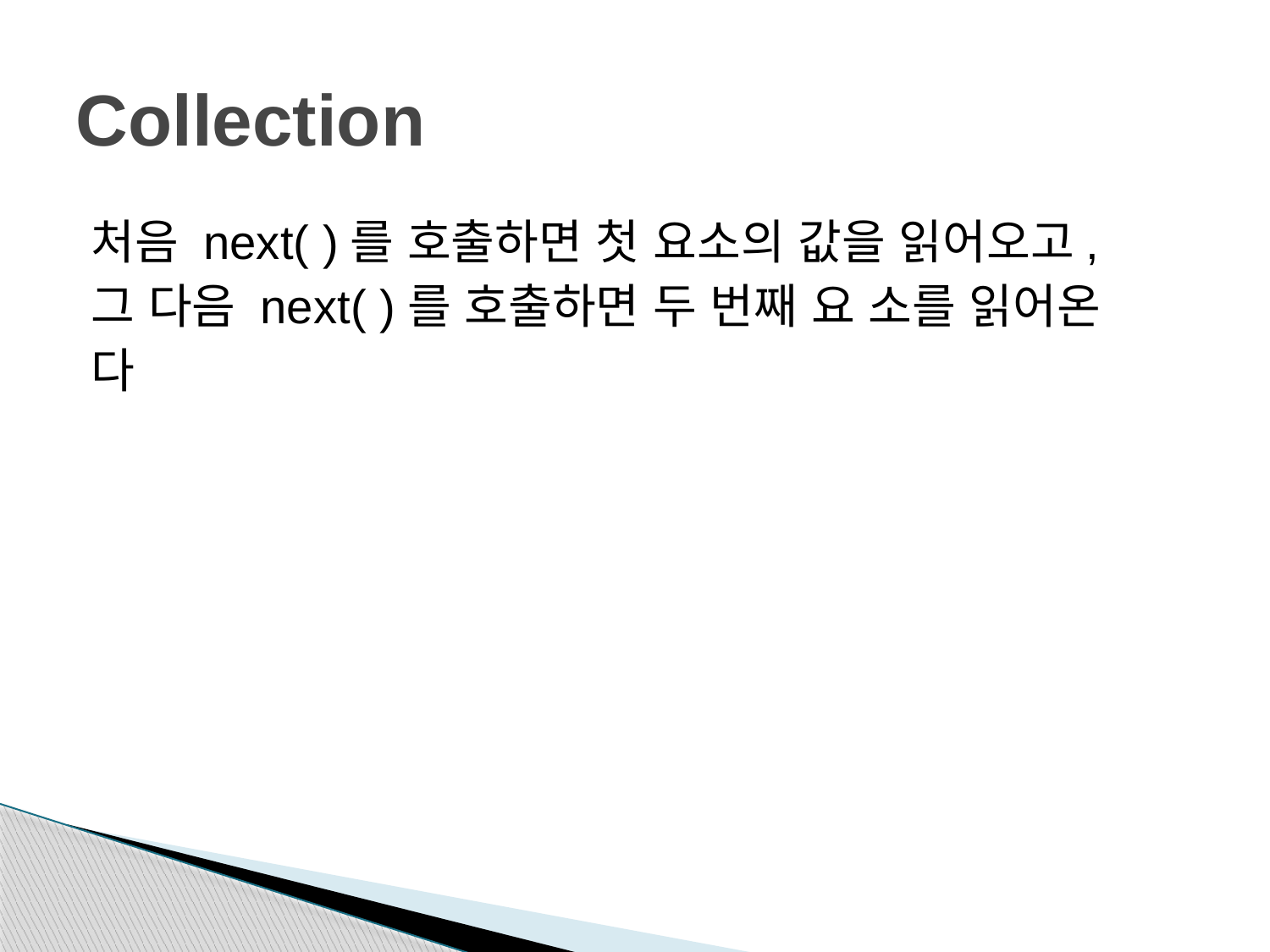

# Collection
처음 next( )를 호출하면 첫 요소의 값을 읽어오고,
그 다음 next( )를 호출하면 두 번째 요 소를 읽어온
다